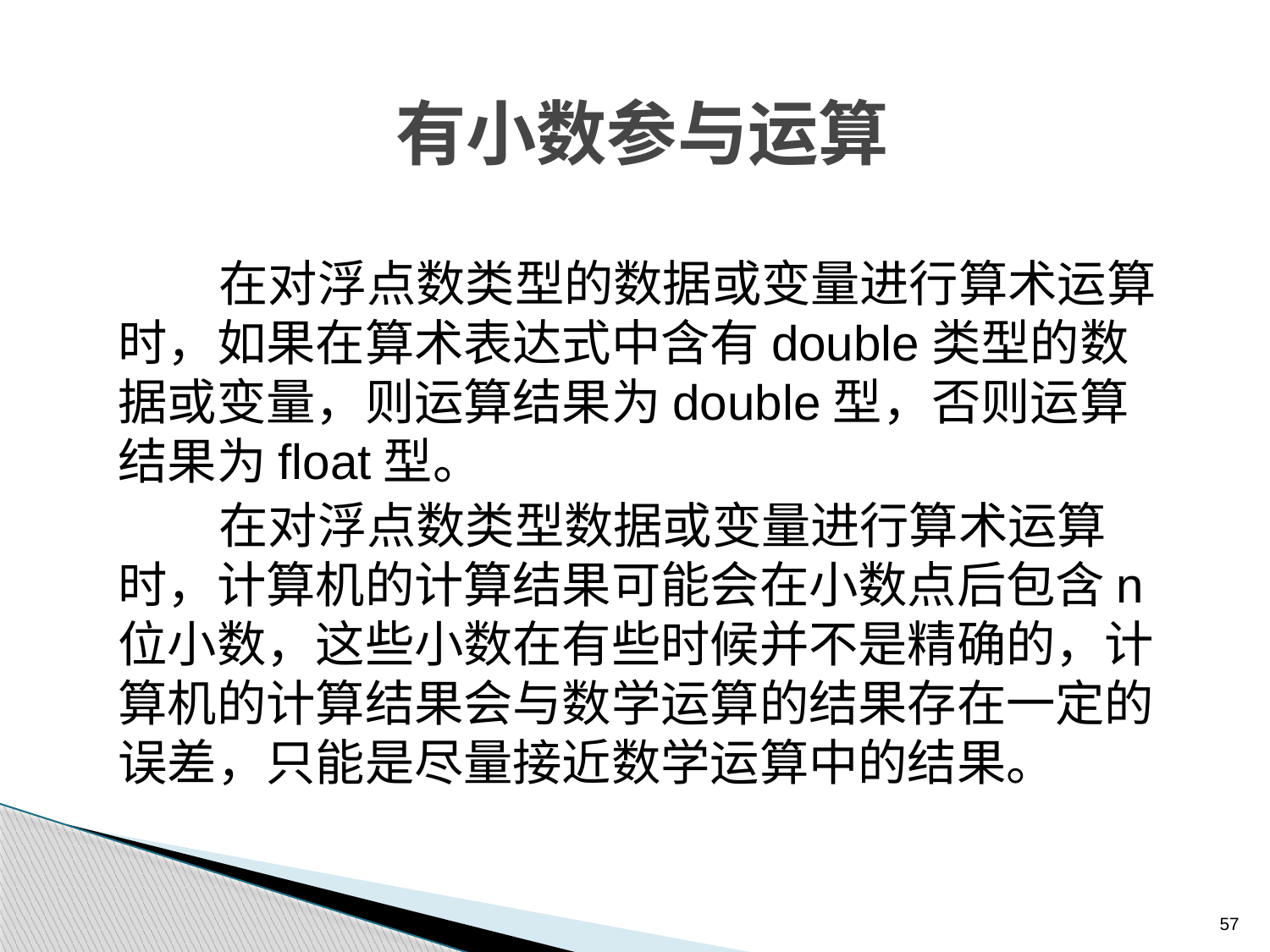

# 有小数参与运算
在对浮点数类型的数据或变量进行算术运算时，如果在算术表达式中含有double类型的数据或变量，则运算结果为double型，否则运算结果为float型。
在对浮点数类型数据或变量进行算术运算时，计算机的计算结果可能会在小数点后包含n位小数，这些小数在有些时候并不是精确的，计算机的计算结果会与数学运算的结果存在一定的误差，只能是尽量接近数学运算中的结果。

57